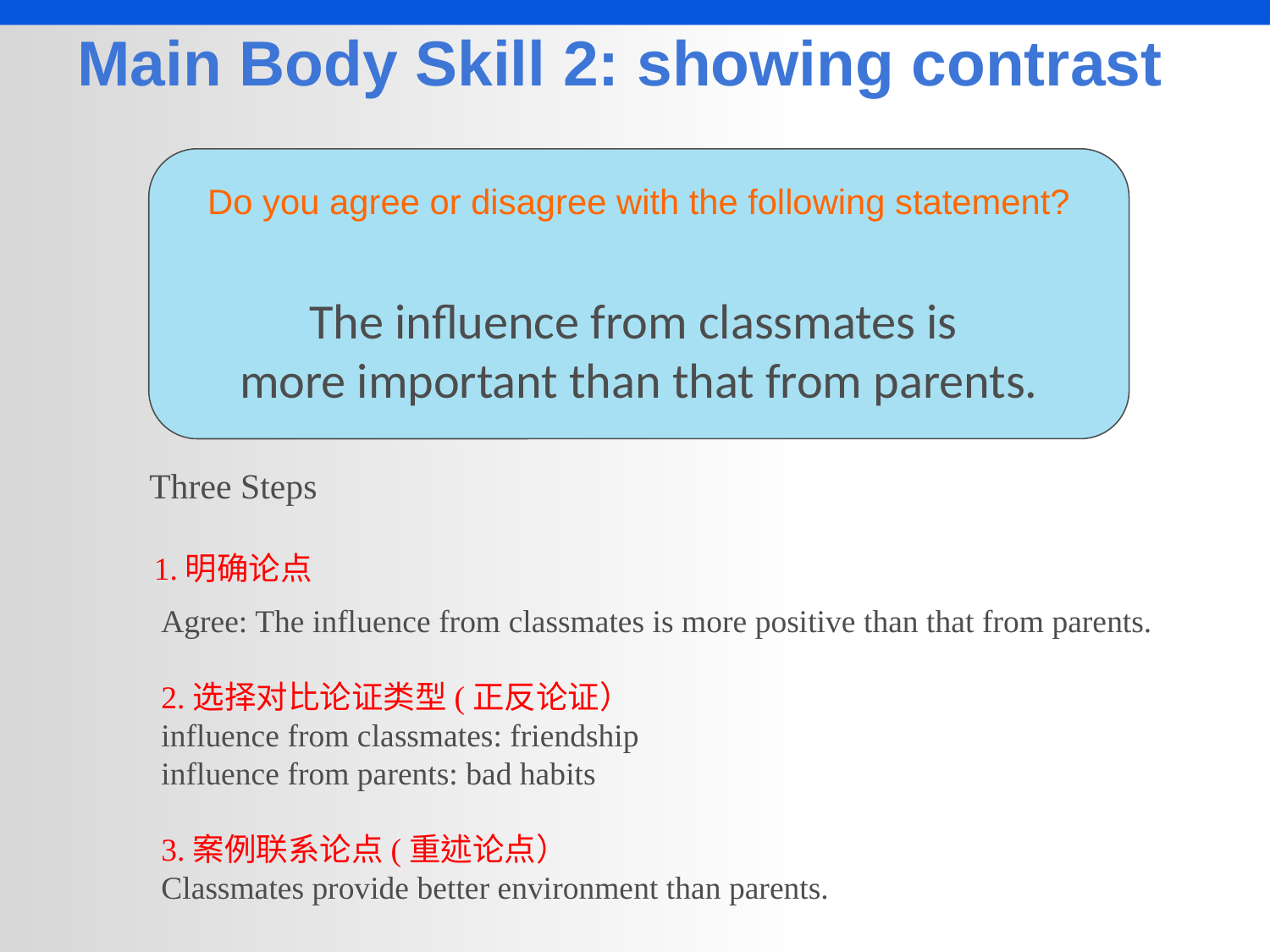

Main Body Skill 2: showing contrast
Do you agree or disagree with the following statement?

The influence from classmates is
more important than that from parents.
Three Steps
1.明确论点
Agree: The influence from classmates is more positive than that from parents.

2.选择对比论证类型(正反论证）
influence from classmates: friendship
influence from parents: bad habits

3.案例联系论点(重述论点）
Classmates provide better environment than parents.